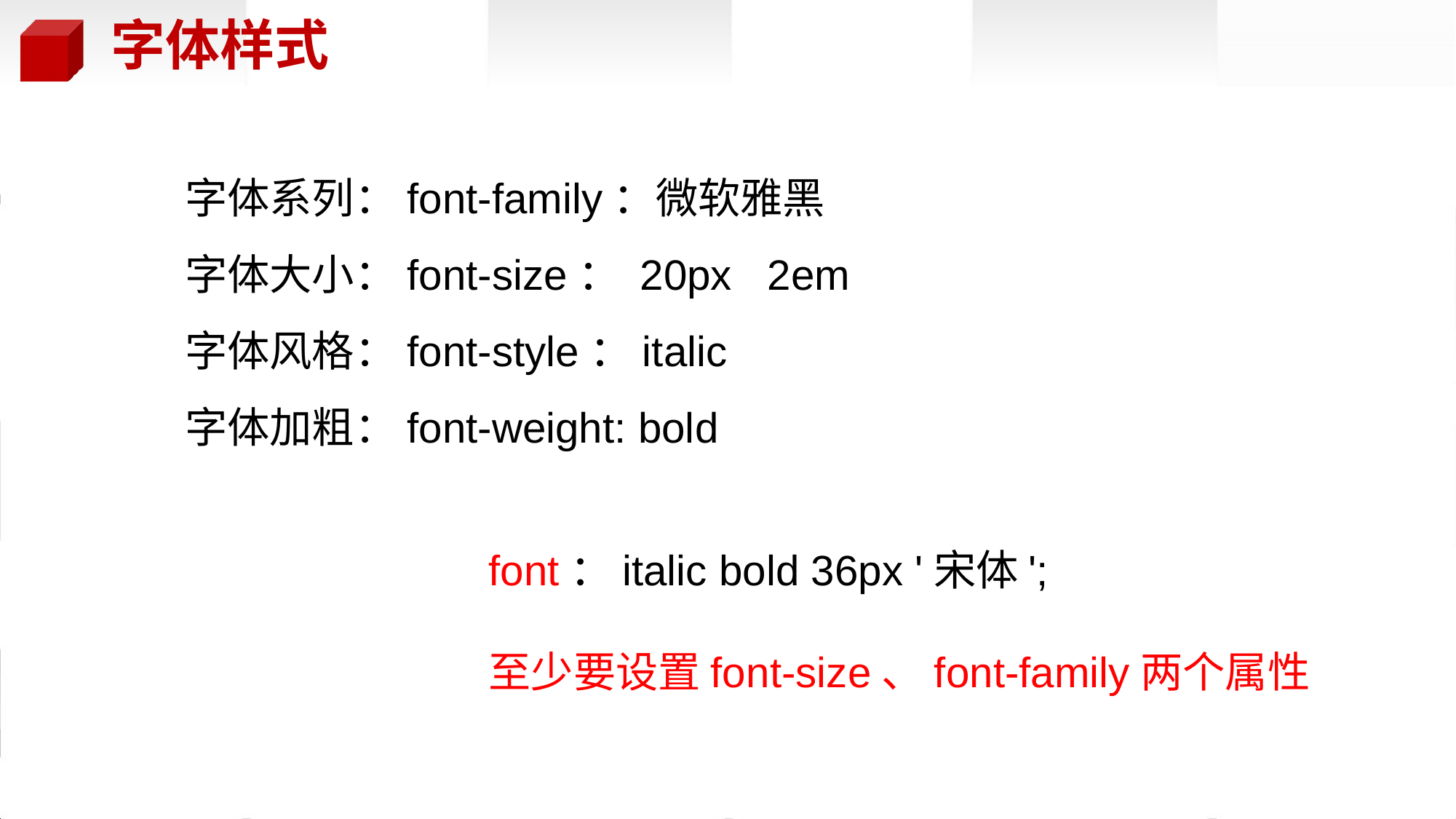

字体样式
字体系列：font-family：微软雅黑
字体大小：font-size： 20px   2em
字体风格：font-style：italic
字体加粗：font-weight: bold
font：italic bold 36px '宋体';

至少要设置font-size、font-family两个属性